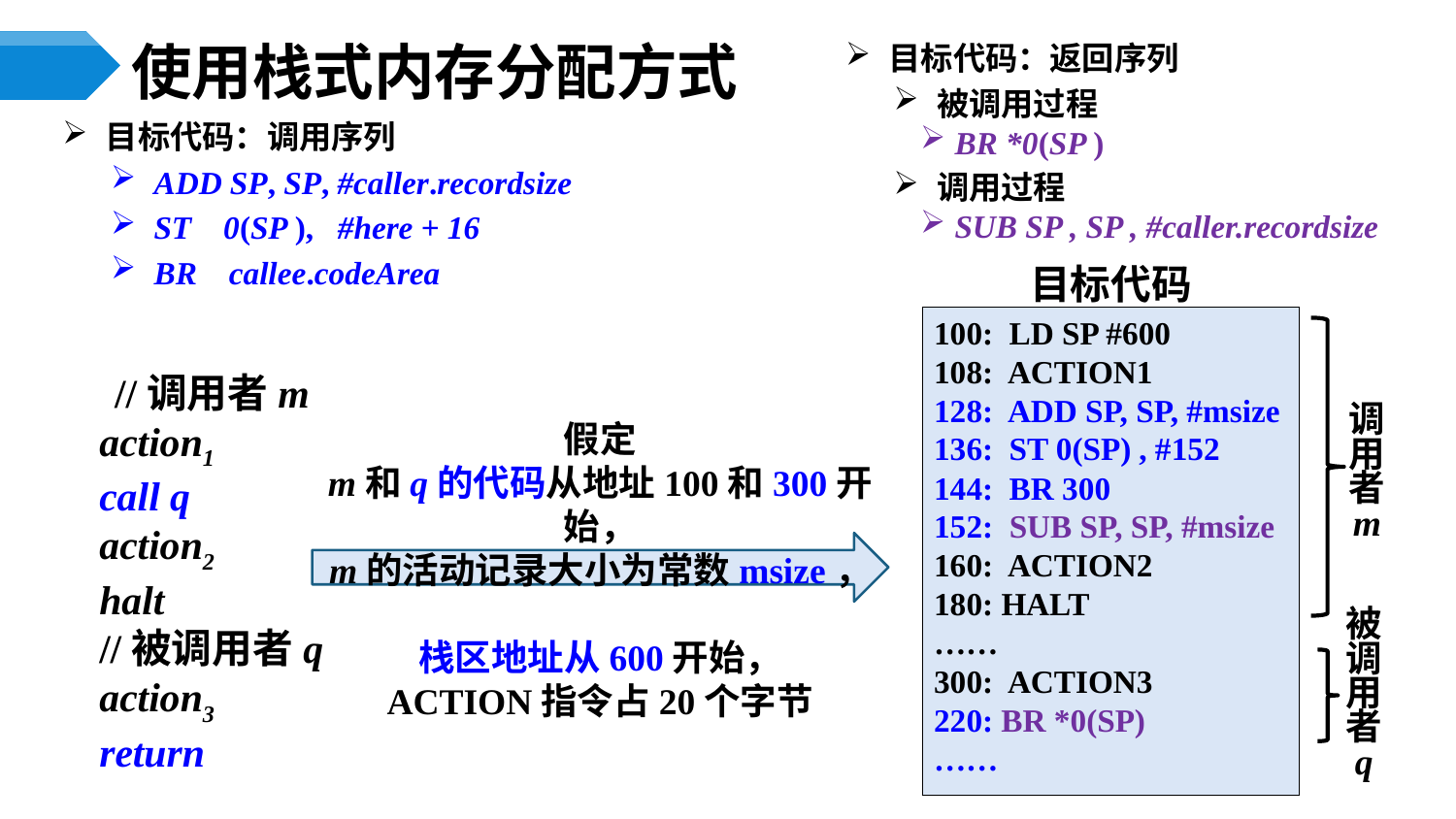

目标代码：返回序列
被调用过程
BR *0(SP )
调用过程
SUB SP , SP , #caller.recordsize
# 使用栈式内存分配方式
目标代码：调用序列
ADD SP, SP, #caller.recordsize
ST    0(SP ),   #here + 16
BR    callee.codeArea
目标代码
100:  LD SP #600
108:  ACTION1
128:  ADD SP, SP, #msize
136:  ST 0(SP) , #152
144:  BR 300
152:  SUB SP, SP, #msize
160:  ACTION2
180: HALT
……
300:  ACTION3
220: BR *0(SP)
……

调
用
者
m
//调用者m
action1
call q
action2
halt
//被调用者q
action3
return
假定
m和q的代码从地址100和300开始，
m的活动记录大小为常数msize，

栈区地址从600开始，
ACTION指令占20个字节

被
调
用
者
q